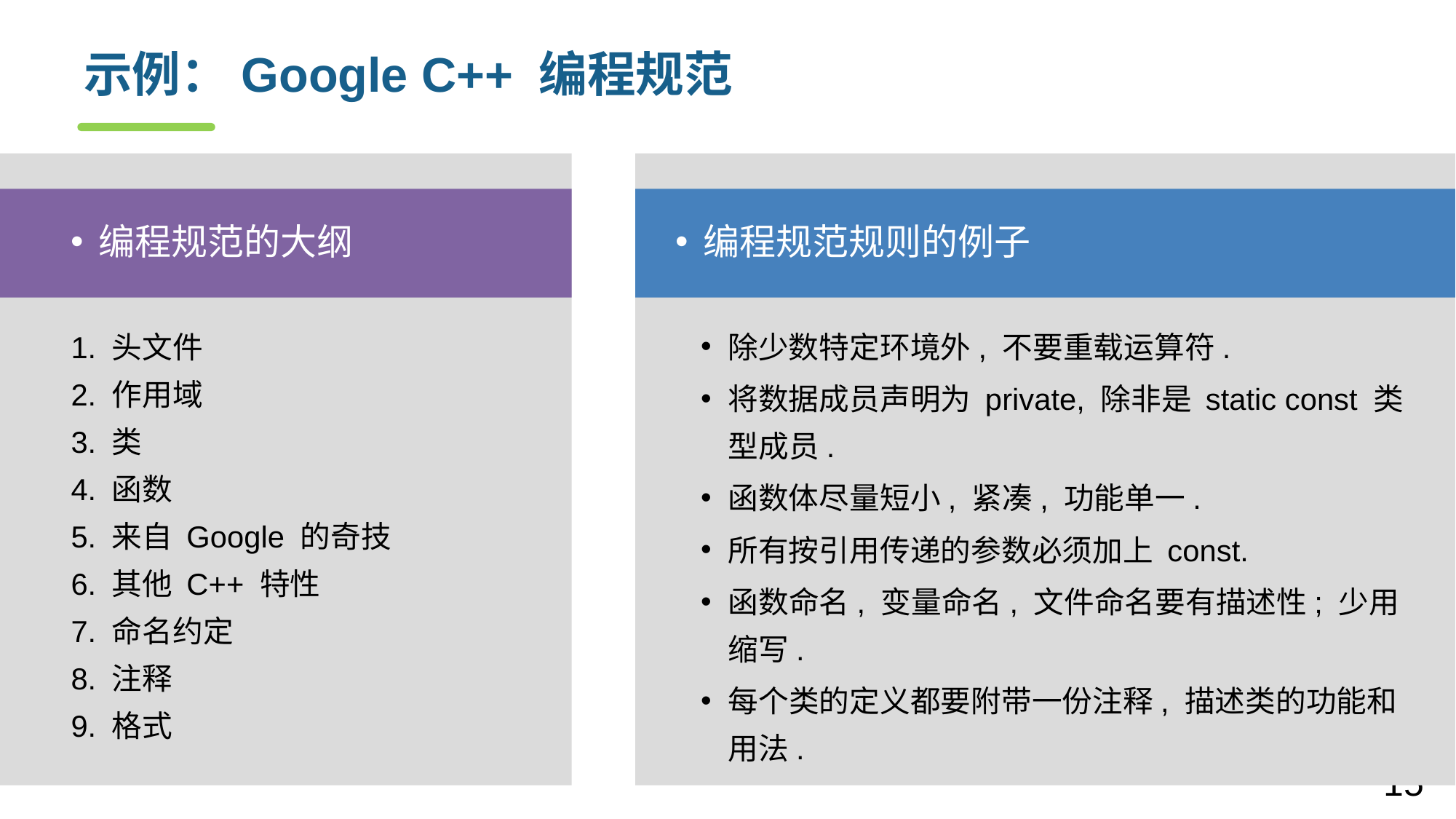

# 示例：Google C++ 编程规范
1. 头文件
2. 作用域
3. 类
4. 函数
5. 来自 Google 的奇技
6. 其他 C++ 特性
7. 命名约定
8. 注释
9. 格式
除少数特定环境外, 不要重载运算符.
将数据成员声明为 private, 除非是 static const 类型成员.
函数体尽量短小, 紧凑, 功能单一.
所有按引用传递的参数必须加上 const.
函数命名, 变量命名, 文件命名要有描述性; 少用缩写.
每个类的定义都要附带一份注释, 描述类的功能和用法.
编程规范的大纲
编程规范规则的例子
15